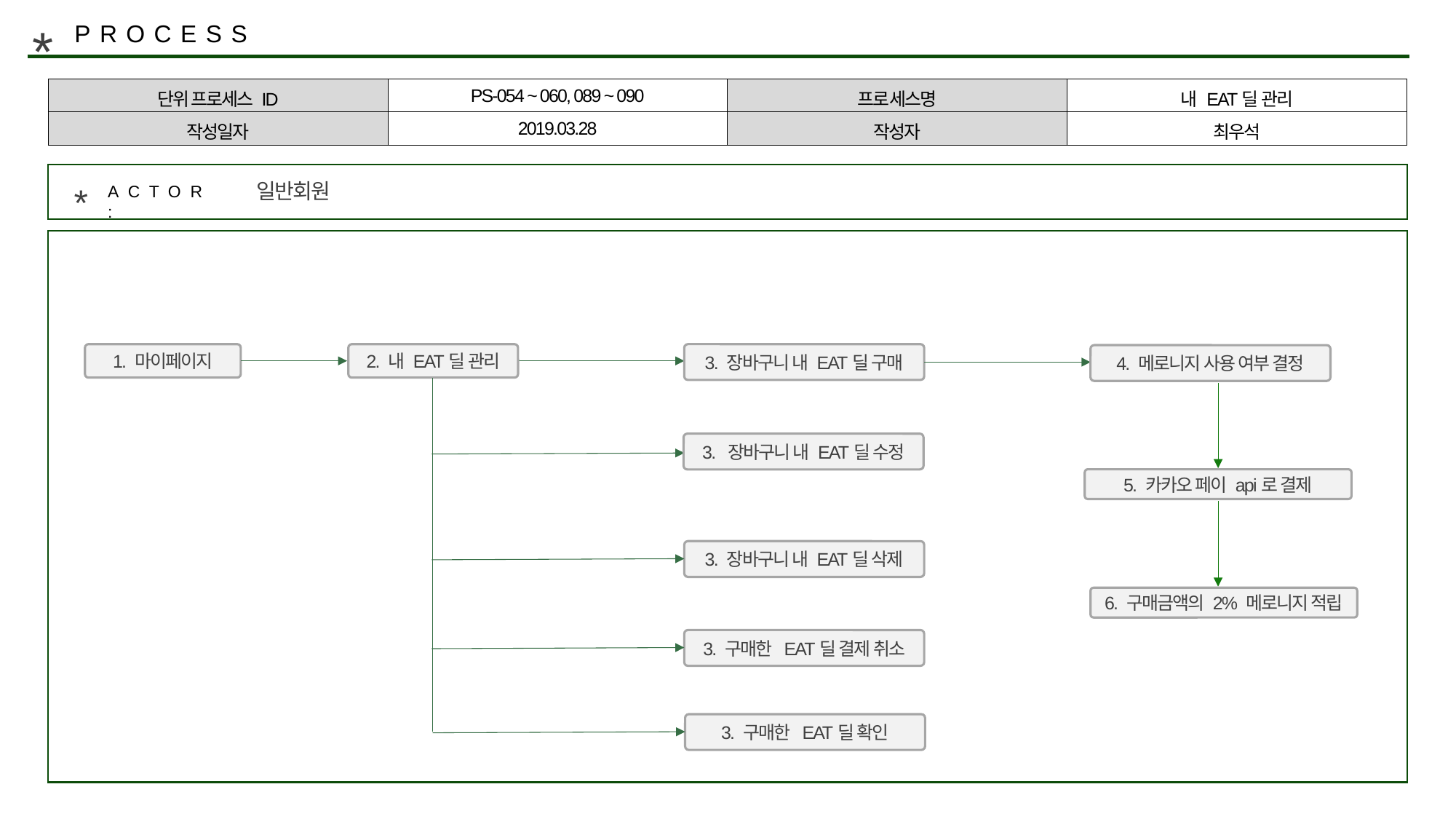

*
PROCESS
| 단위 프로세스 ID | PS-054 ~ 060, 089 ~ 090 | 프로세스명 | 내 EAT딜 관리 |
| --- | --- | --- | --- |
| 작성일자 | 2019.03.28 | 작성자 | 최우석 |

일반회원
*
ACTOR :

1. 마이페이지
2. 내 EAT딜 관리
3. 장바구니 내 EAT딜 구매
4. 메로니지 사용 여부 결정
3.  장바구니 내 EAT딜 수정
5. 카카오 페이 api로 결제
3. 장바구니 내 EAT딜 삭제
6. 구매금액의 2% 메로니지 적립
3. 구매한  EAT딜 결제 취소
3. 구매한  EAT딜 확인